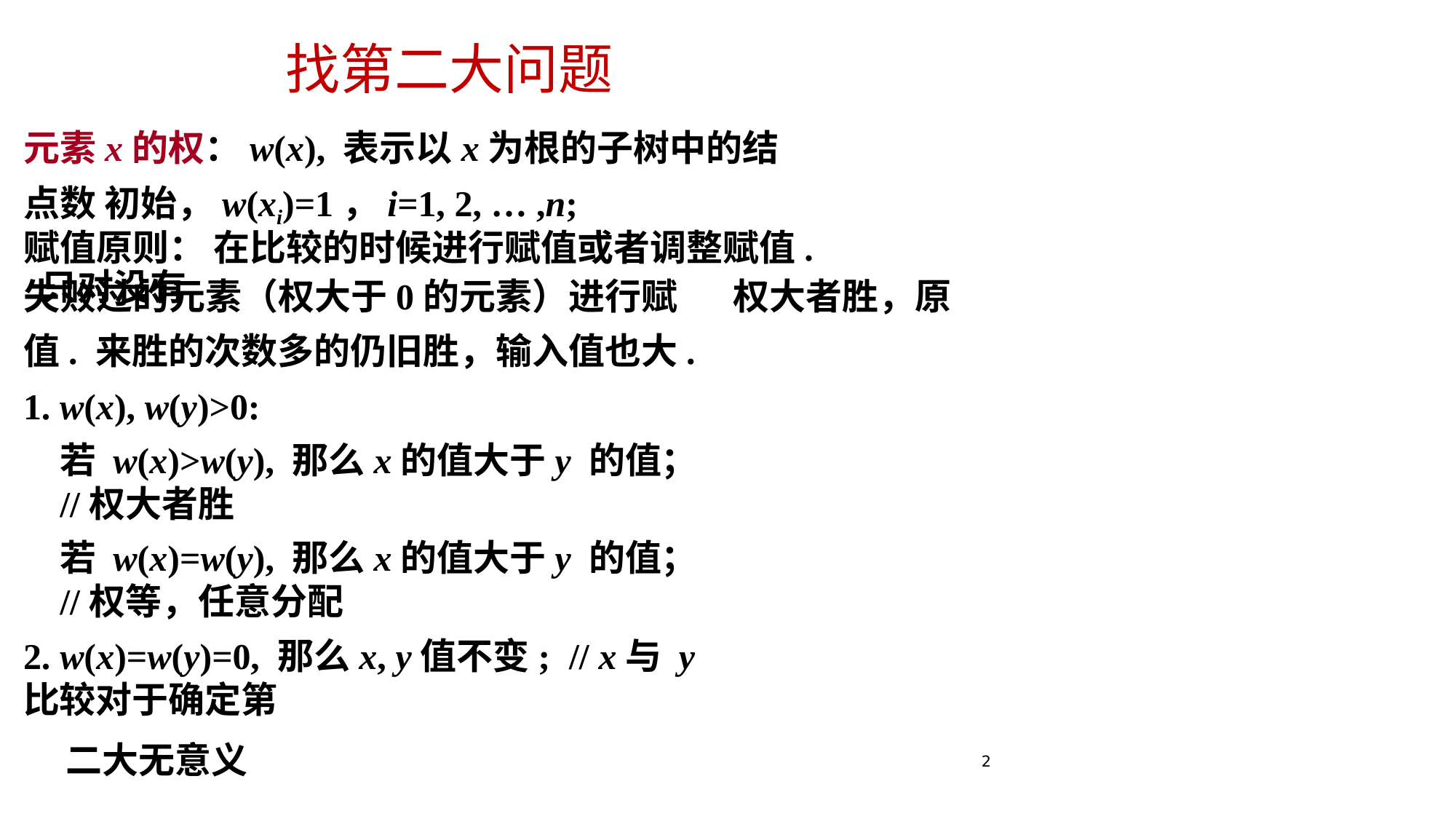

# 找第二大问题
元素x的权：w(x), 表示以x为根的子树中的结点数 初始，w(xi)=1，i=1, 2, … ,n;
赋值原则： 在比较的时候进行赋值或者调整赋值. 只对没有
失败过的元素（权大于0的元素）进行赋值. 来胜的次数多的仍旧胜，输入值也大.
1. w(x), w(y)>0:
若 w(x)>w(y), 那么x的值大于y 的值；//权大者胜
若 w(x)=w(y), 那么x的值大于y 的值；//权等，任意分配
2. w(x)=w(y)=0, 那么x, y值不变;	// x与 y 比较对于确定第
二大无意义
权大者胜，原
2